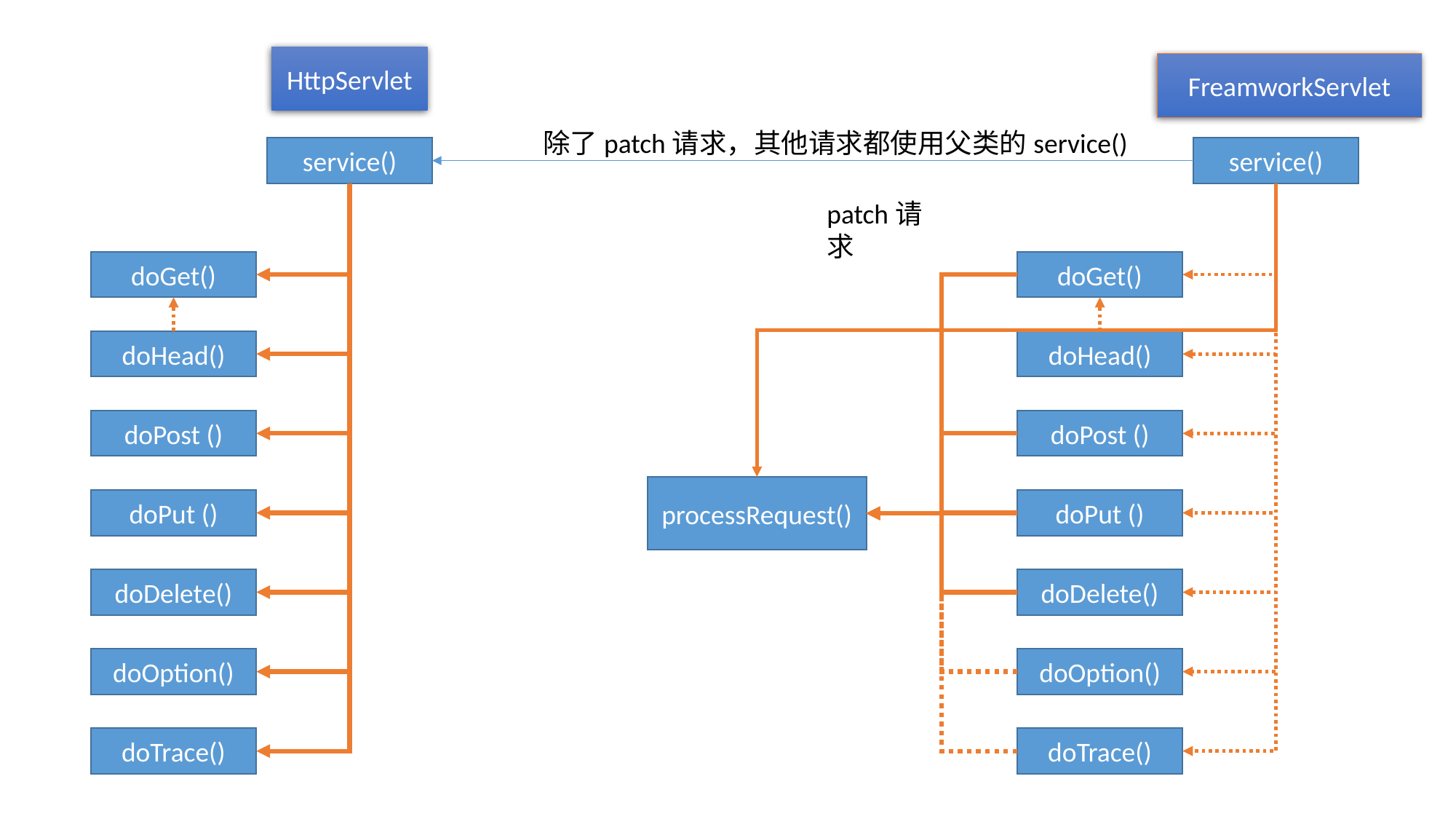

HttpServlet
FreamworkServlet
除了patch请求，其他请求都使用父类的service()
service()
service()
patch请求
doGet()
doGet()
doHead()
doHead()
doPost ()
doPost ()
processRequest()
doPut ()
doPut ()
doDelete()
doDelete()
doOption()
doOption()
doTrace()
doTrace()